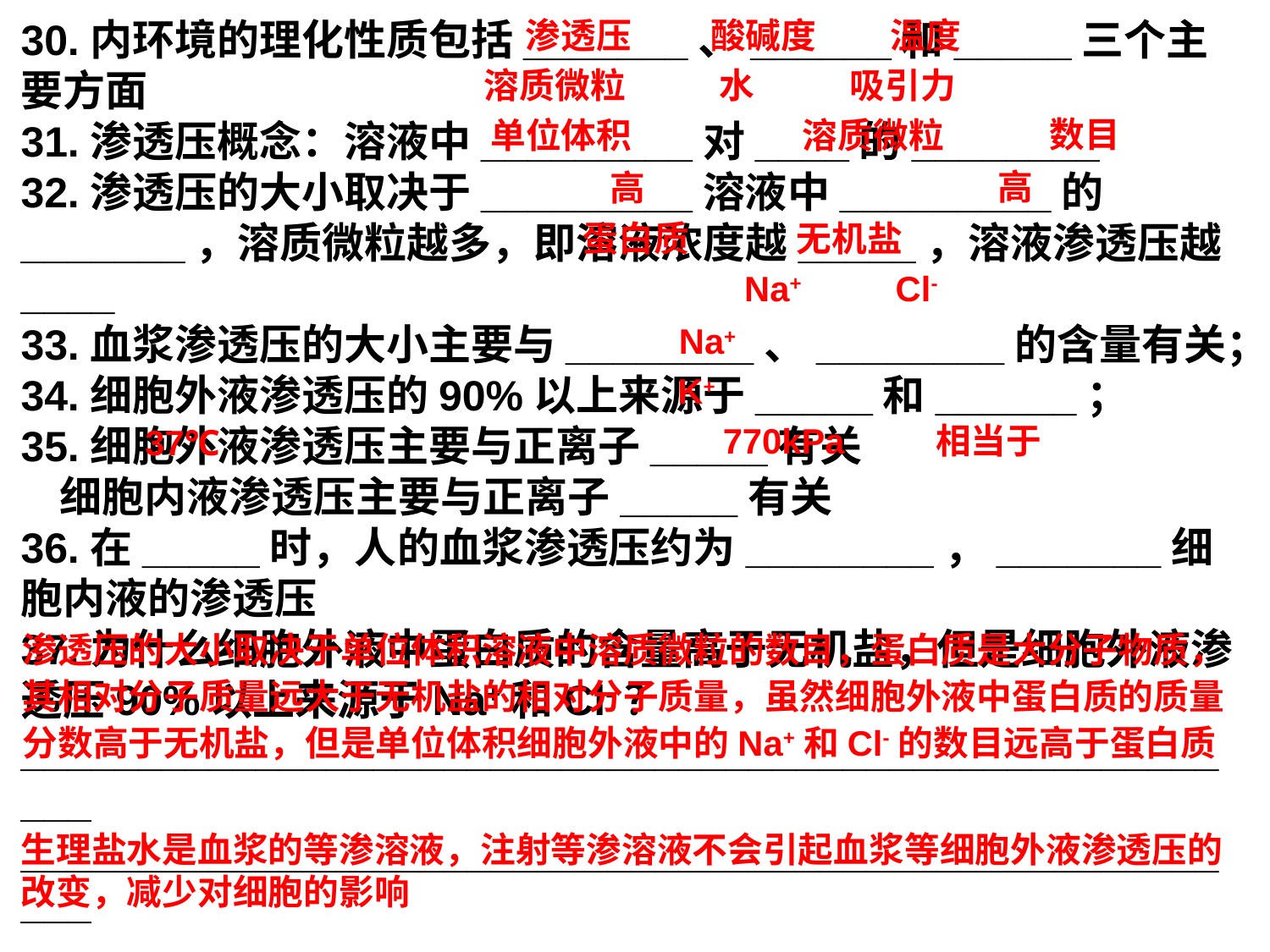

30.内环境的理化性质包括_______、______和_____三个主要方面
31.渗透压概念：溶液中_________对____的________
32.渗透压的大小取决于_________溶液中_________的_______，溶质微粒越多，即溶液浓度越_____，溶液渗透压越____
33.血浆渗透压的大小主要与________、________的含量有关；
34.细胞外液渗透压的90%以上来源于_____和______；
35.细胞外液渗透压主要与正离子_____有关
   细胞内液渗透压主要与正离子_____有关
36.在_____时，人的血浆渗透压约为________，_______细胞内液的渗透压
37.为什么细胞外液中蛋白质的含量高于无机盐，但是细胞外液渗透压90%以上来源于Na+和Cl-？
______________________________________________________
______________________________________________________
______________________________________________________
38.为什么医院里给病人输液时必须使用生理盐水？
_______________________________________________________
_________________________________________________________
渗透压
酸碱度
温度
溶质微粒
水
吸引力
数目
单位体积
溶质微粒
高
高
蛋白质
无机盐
Na+
Cl-
Na+
K+
770kPa
相当于
37℃
渗透压的大小取决于单位体积溶液中溶质微粒的数目，蛋白质是大分子物质，其相对分子质量远大于无机盐的相对分子质量，虽然细胞外液中蛋白质的质量分数高于无机盐，但是单位体积细胞外液中的Na+和Cl-的数目远高于蛋白质
生理盐水是血浆的等渗溶液，注射等渗溶液不会引起血浆等细胞外液渗透压的改变，减少对细胞的影响